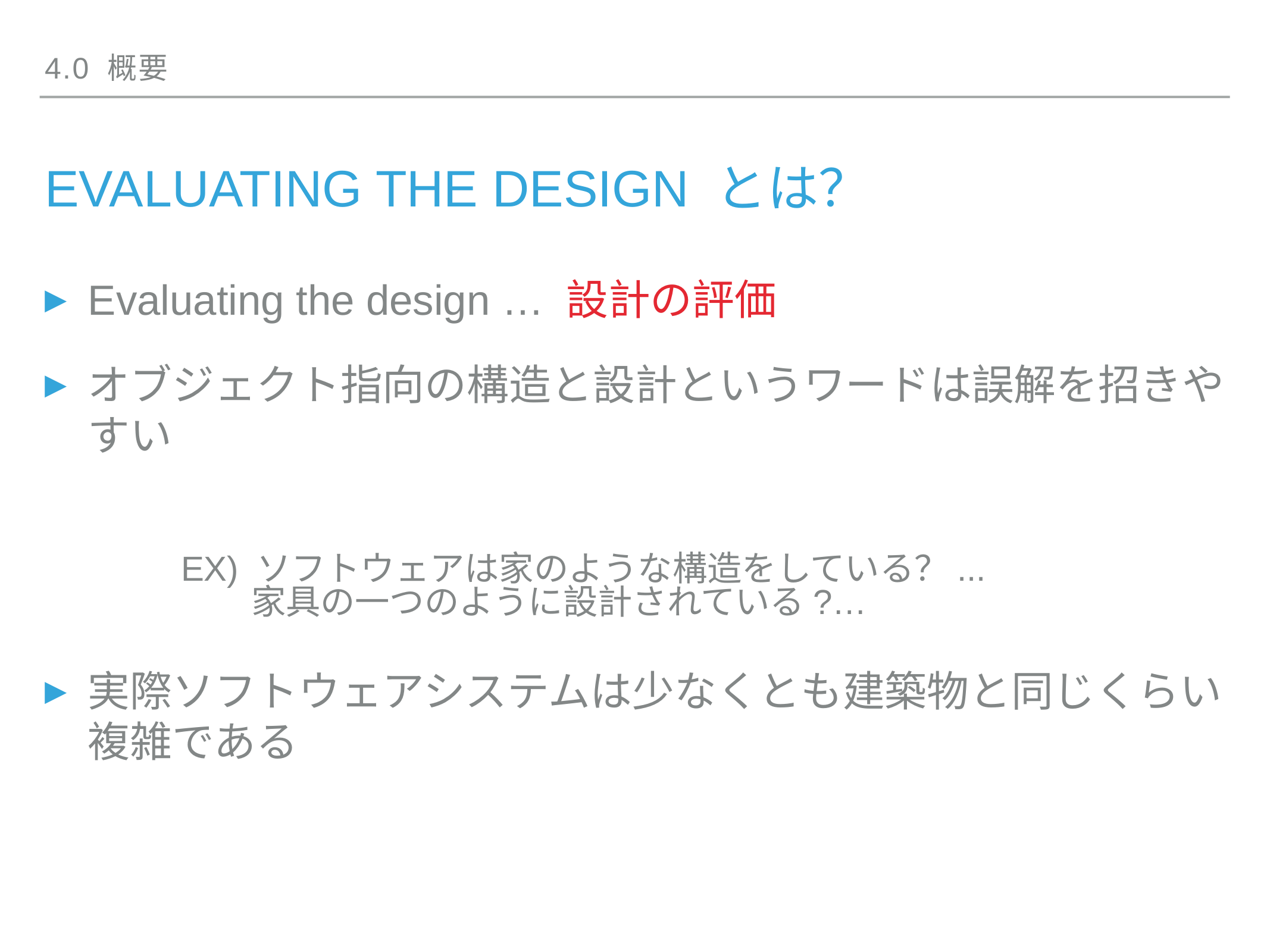

4.0 概要
# Evaluating the design とは？
Evaluating the design … 設計の評価
オブジェクト指向の構造と設計というワードは誤解を招きやすい

実際ソフトウェアシステムは少なくとも建築物と同じくらい複雑である
ex) ソフトウェアは家のような構造をしている？...
        家具の一つのように設計されている?…